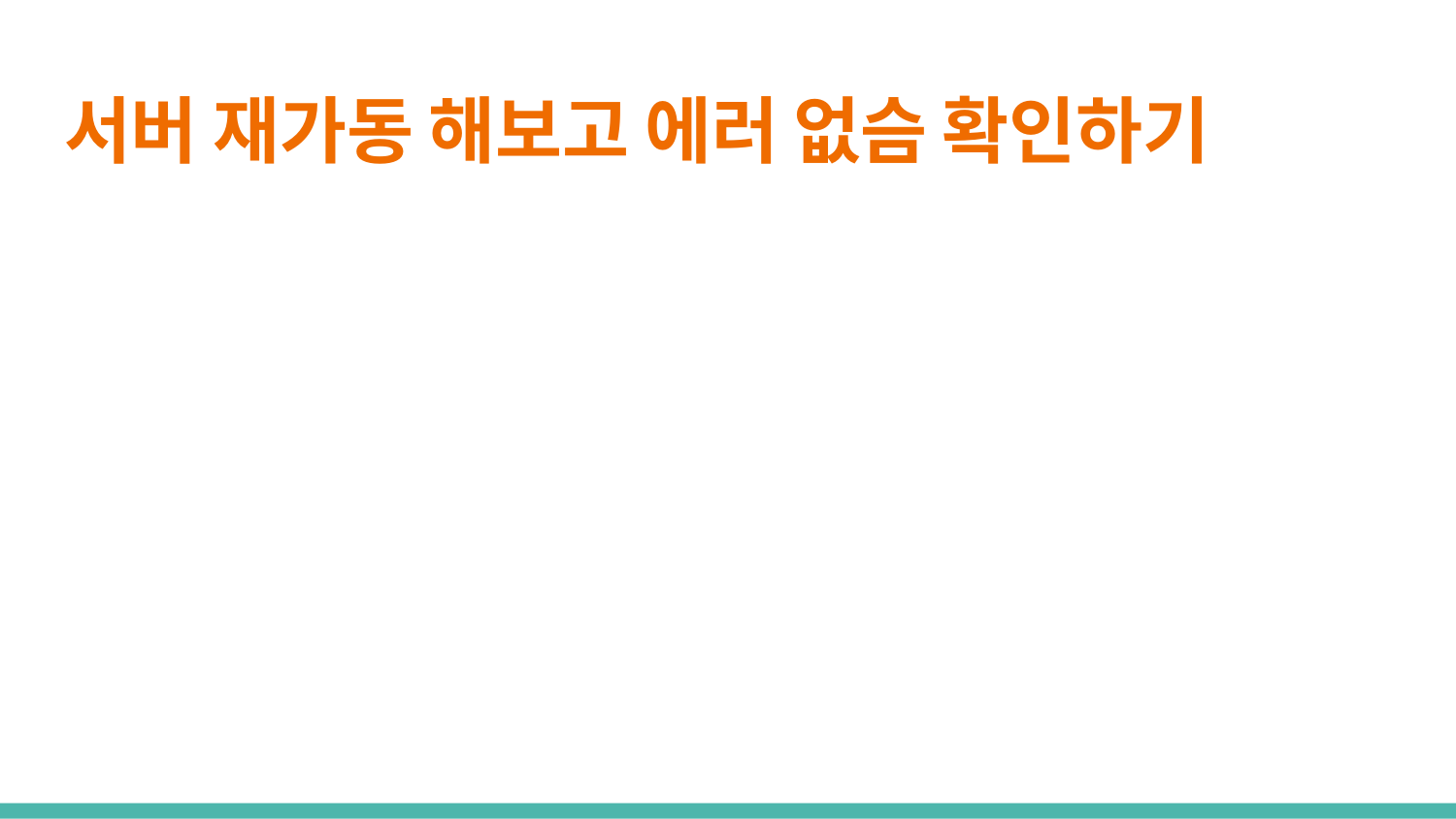

# 서버 재가동 해보고 에러 없슴 확인하기